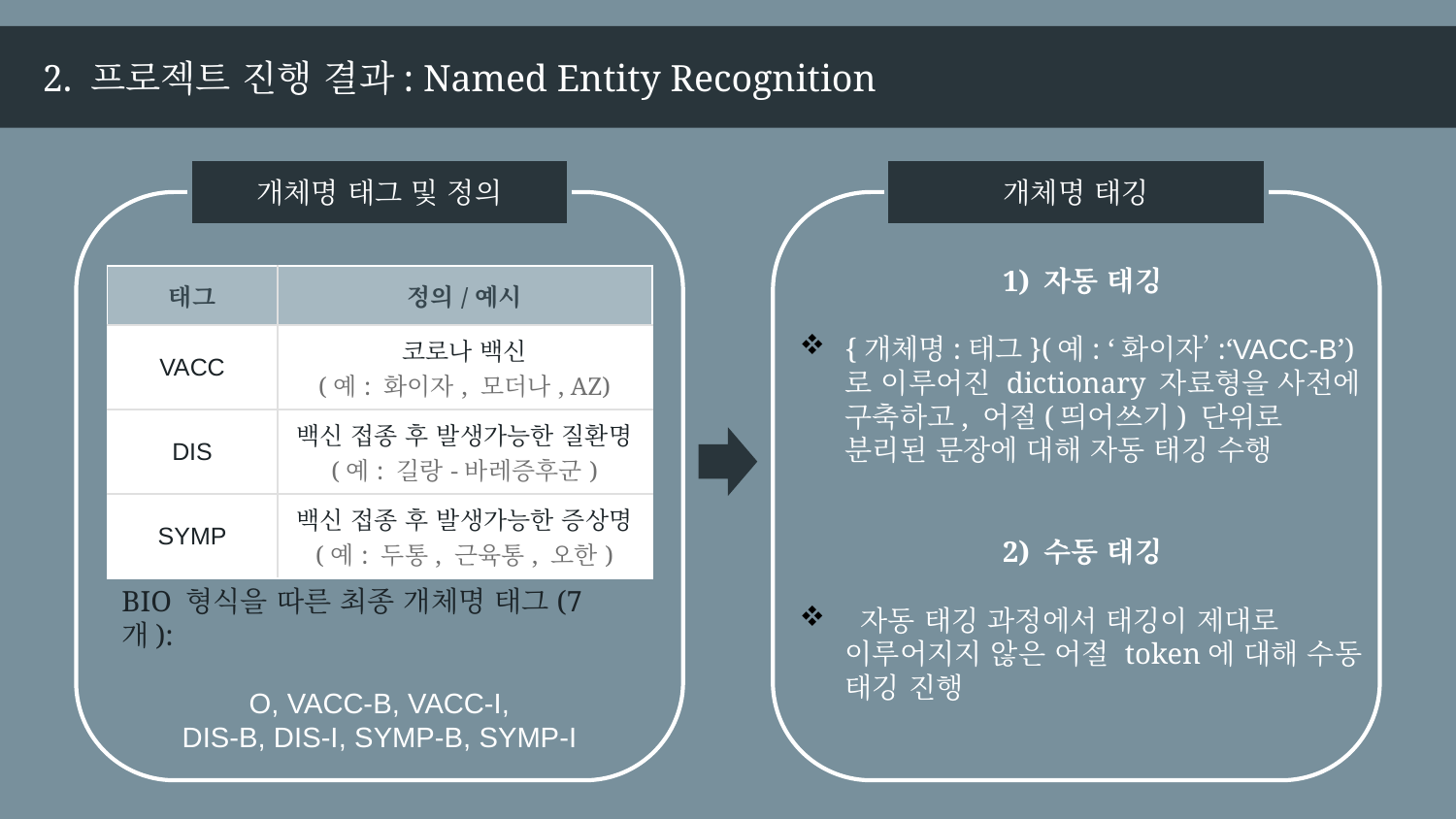

2. 프로젝트 진행 결과: Named Entity Recognition
개체명 태그 및 정의
개체명 태깅

1) 자동 태깅

{개체명:태그}(예: ‘화이자’:‘VACC-B’)로 이루어진 dictionary 자료형을 사전에 구축하고, 어절(띄어쓰기) 단위로 분리된 문장에 대해 자동 태깅 수행

2) 수동 태깅

 자동 태깅 과정에서 태깅이 제대로 이루어지지 않은 어절 token에 대해 수동 태깅 진행
| 태그 | 정의/예시 |
| --- | --- |
| VACC | 코로나 백신 (예: 화이자, 모더나, AZ) |
| DIS | 백신 접종 후 발생가능한 질환명 (예: 길랑-바레증후군) |
| SYMP | 백신 접종 후 발생가능한 증상명 (예: 두통, 근육통, 오한) |

BIO 형식을 따른 최종 개체명 태그(7개):

O, VACC-B, VACC-I,
DIS-B, DIS-I, SYMP-B, SYMP-I